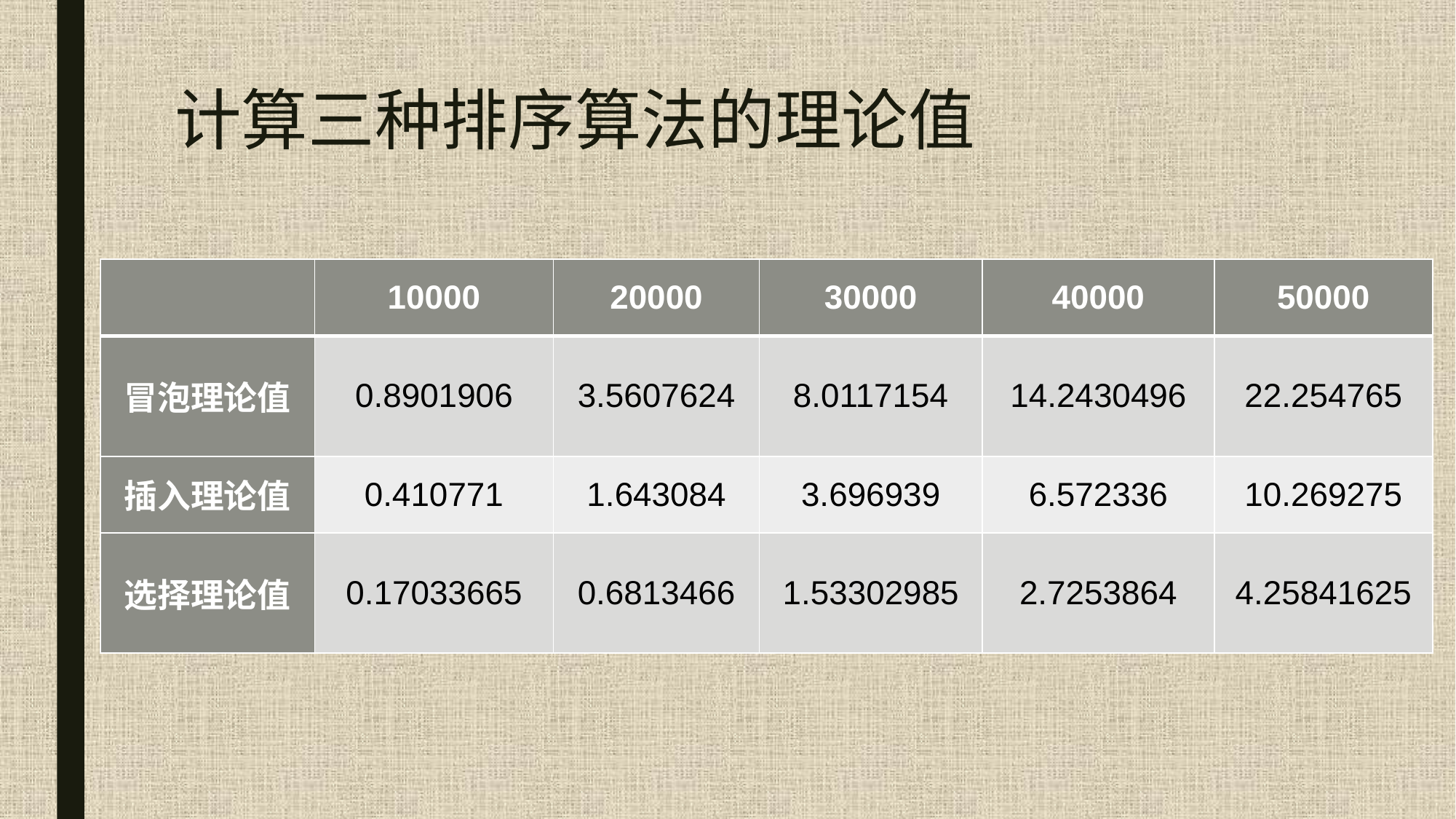

# 计算三种排序算法的理论值
|  | 10000 | 20000 | 30000 | 40000 | 50000 |
| --- | --- | --- | --- | --- | --- |
| 冒泡理论值 | 0.8901906 | 3.5607624 | 8.0117154 | 14.2430496 | 22.254765 |
| 插入理论值 | 0.410771 | 1.643084 | 3.696939 | 6.572336 | 10.269275 |
| 选择理论值 | 0.17033665 | 0.6813466 | 1.53302985 | 2.7253864 | 4.25841625 |